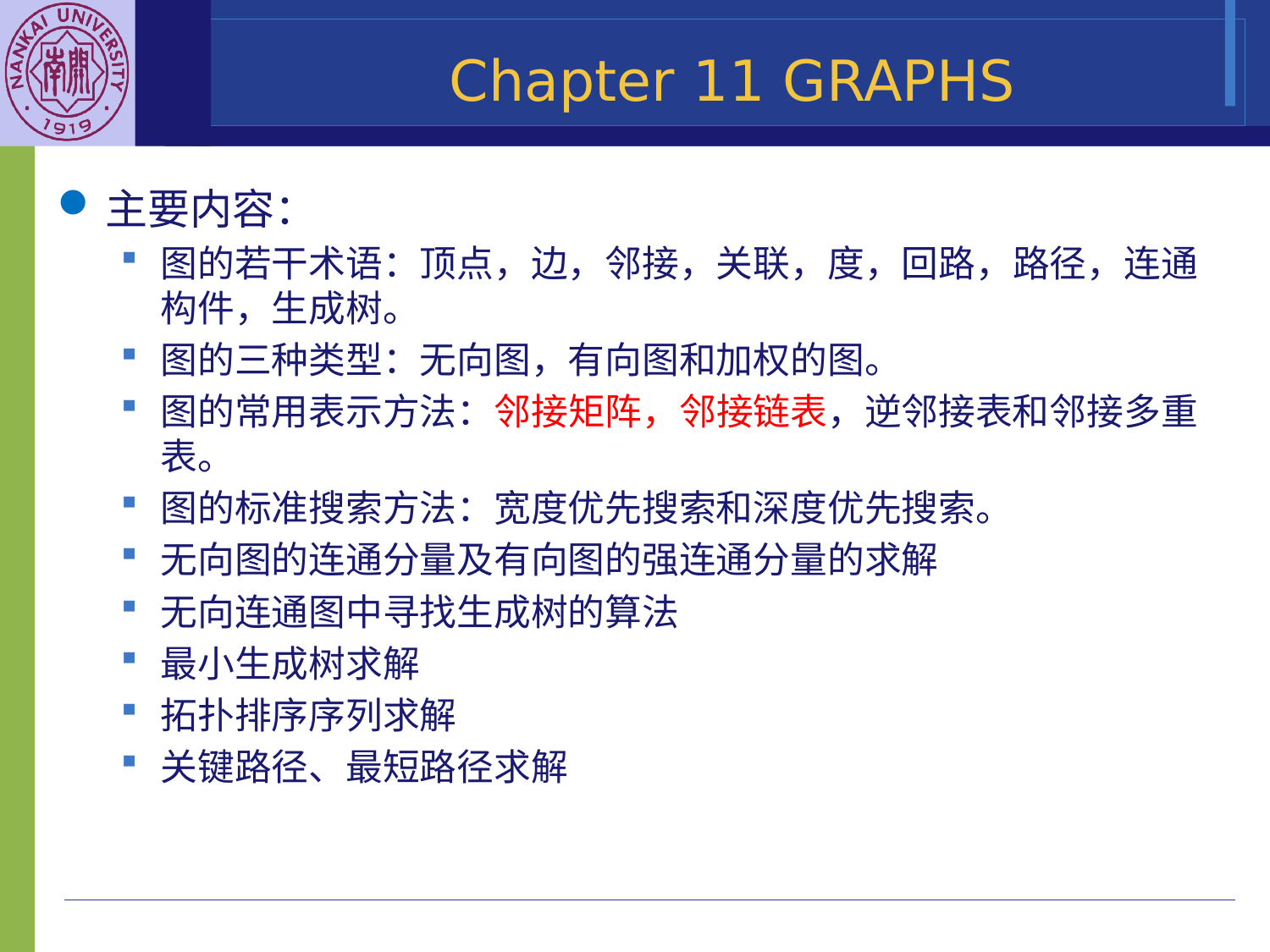

Chapter 11 GRAPHS
主要内容：
图的若干术语：顶点，边，邻接，关联，度，回路，路径，连通构件，生成树。
图的三种类型：无向图，有向图和加权的图。
图的常用表示方法：邻接矩阵，邻接链表，逆邻接表和邻接多重表。
图的标准搜索方法：宽度优先搜索和深度优先搜索。
无向图的连通分量及有向图的强连通分量的求解
无向连通图中寻找生成树的算法
最小生成树求解
拓扑排序序列求解
关键路径、最短路径求解

2